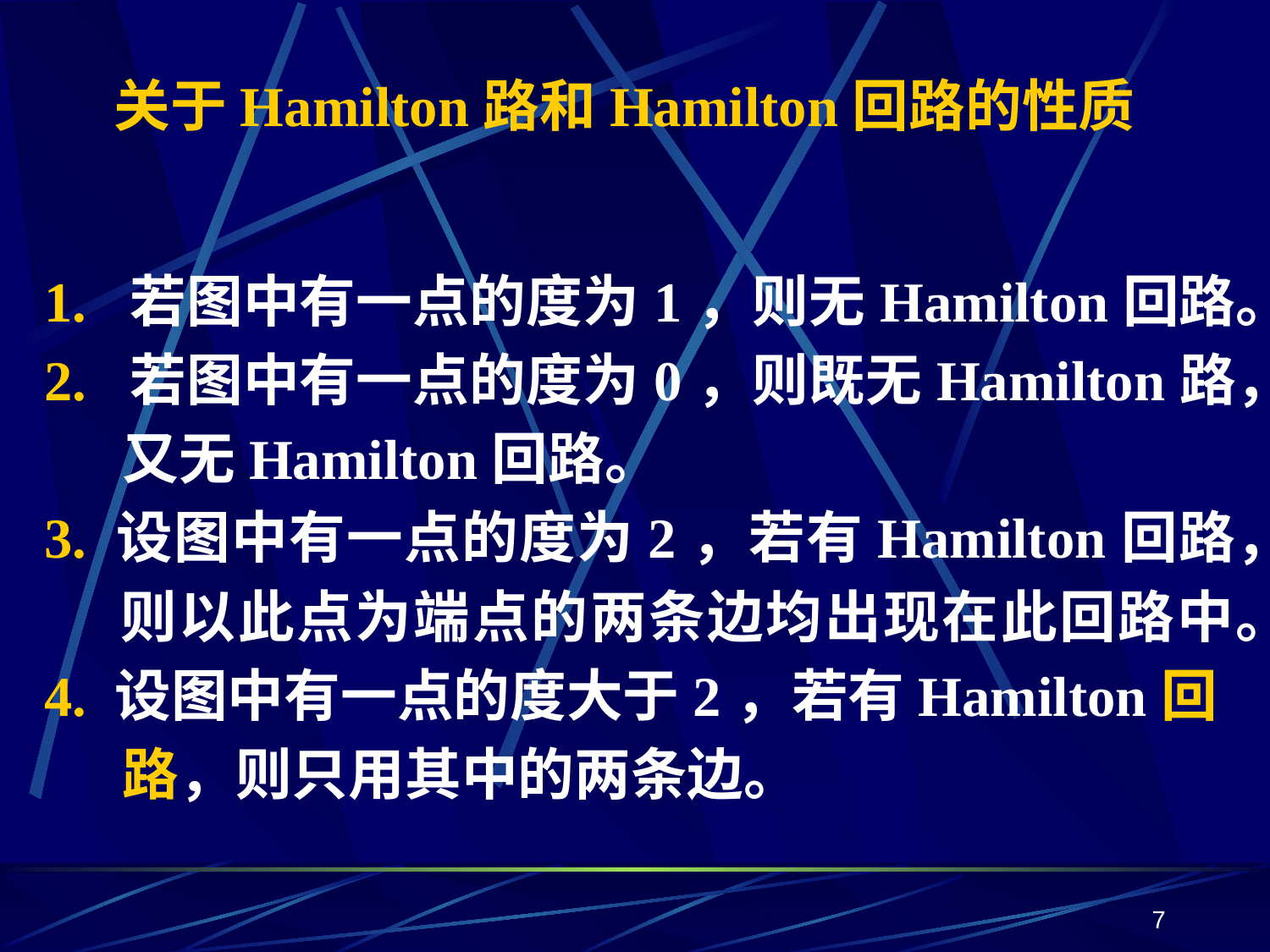

# 关于Hamilton路和Hamilton回路的性质

1.  若图中有一点的度为1，则无Hamilton回路。
2.  若图中有一点的度为0，则既无Hamilton路，
     又无Hamilton回路。
3. 设图中有一点的度为2，若有Hamilton回路，
    则以此点为端点的两条边均出现在此回路中。
4. 设图中有一点的度大于2，若有Hamilton回
     路，则只用其中的两条边。
7